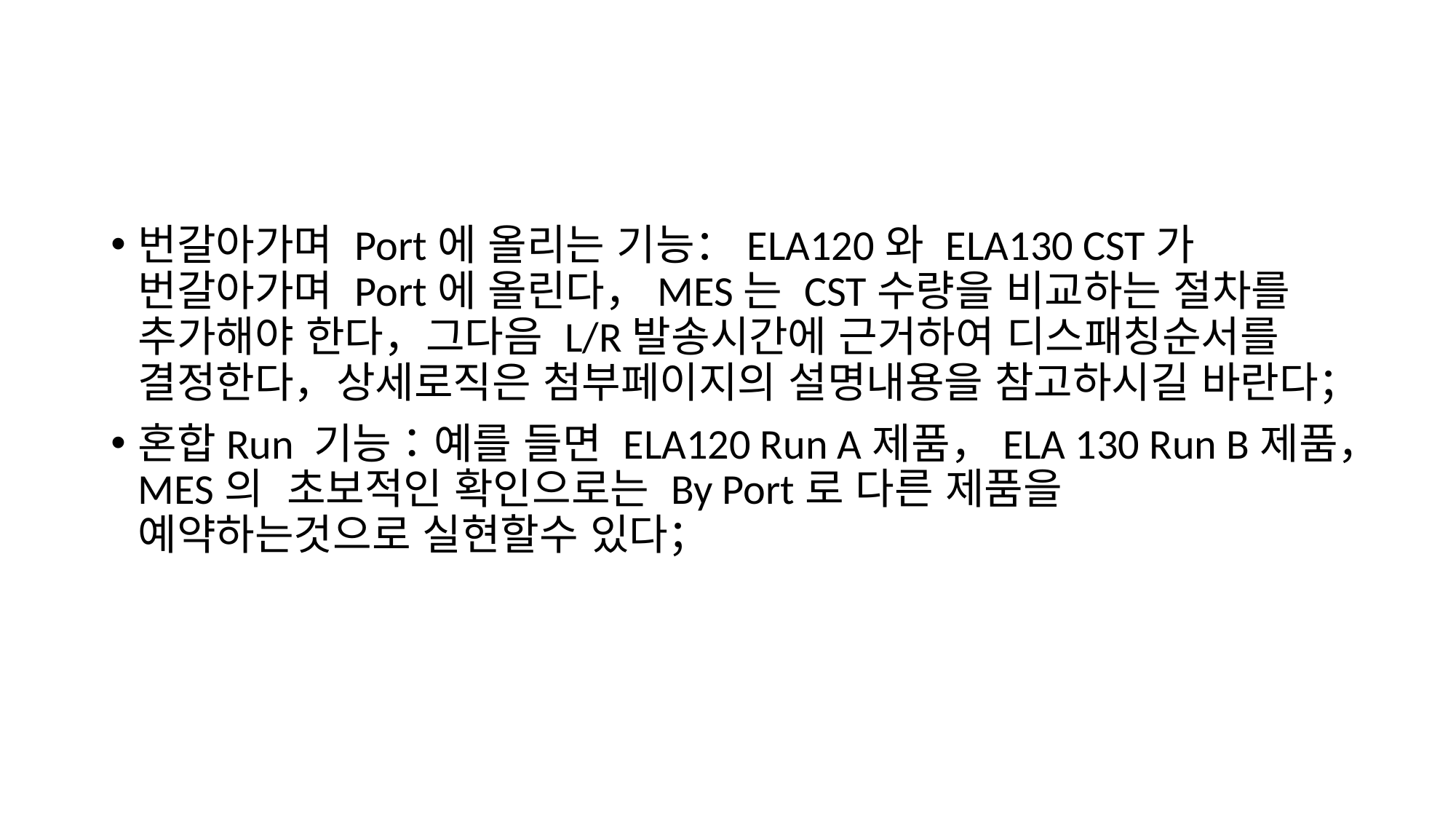

번갈아가며 Port에 올리는 기능：ELA120와 ELA130 CST가 번갈아가며 Port에 올린다，MES는 CST수량을 비교하는 절차를 추가해야 한다，그다음 L/R발송시간에 근거하여 디스패칭순서를 결정한다，상세로직은 첨부페이지의 설명내용을 참고하시길 바란다；
혼합Run 기능：예를 들면 ELA120 Run A제품，ELA 130 Run B제품，MES의  초보적인 확인으로는 By Port로 다른 제품을 예약하는것으로 실현할수 있다；